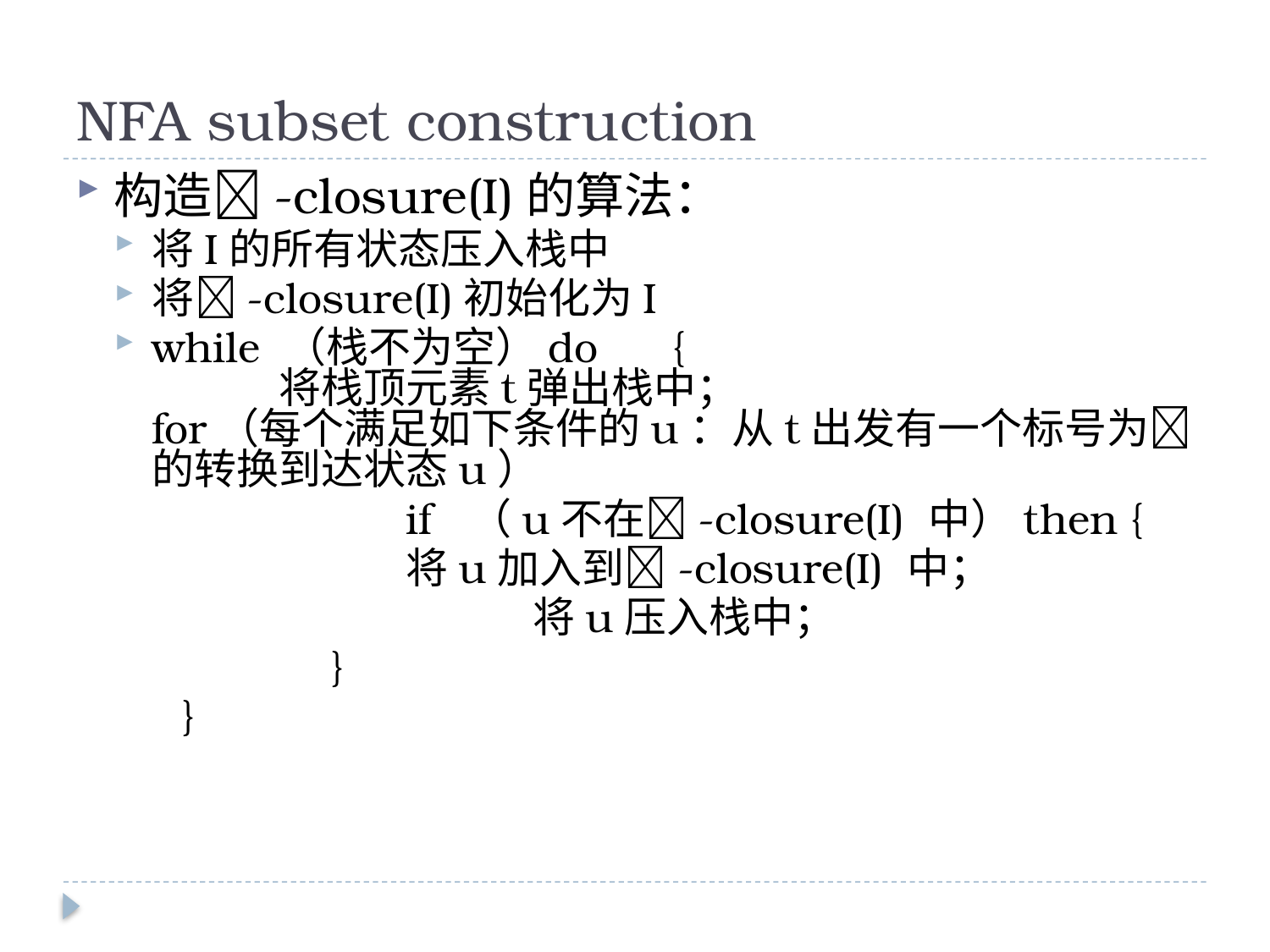

# NFA subset construction
构造ε-closure(I)的算法：
将I的所有状态压入栈中
将ε-closure(I)初始化为I
while （栈不为空）do	 {      				         	将栈顶元素t弹出栈中；			            	for（每个满足如下条件的u：从t出发有一个标号为ε 的转换到达状态u）
			if  （u不在ε-closure(I) 中）then {
                         	将u加入到ε-closure(I) 中；
				将u压入栈中；
                }
     }